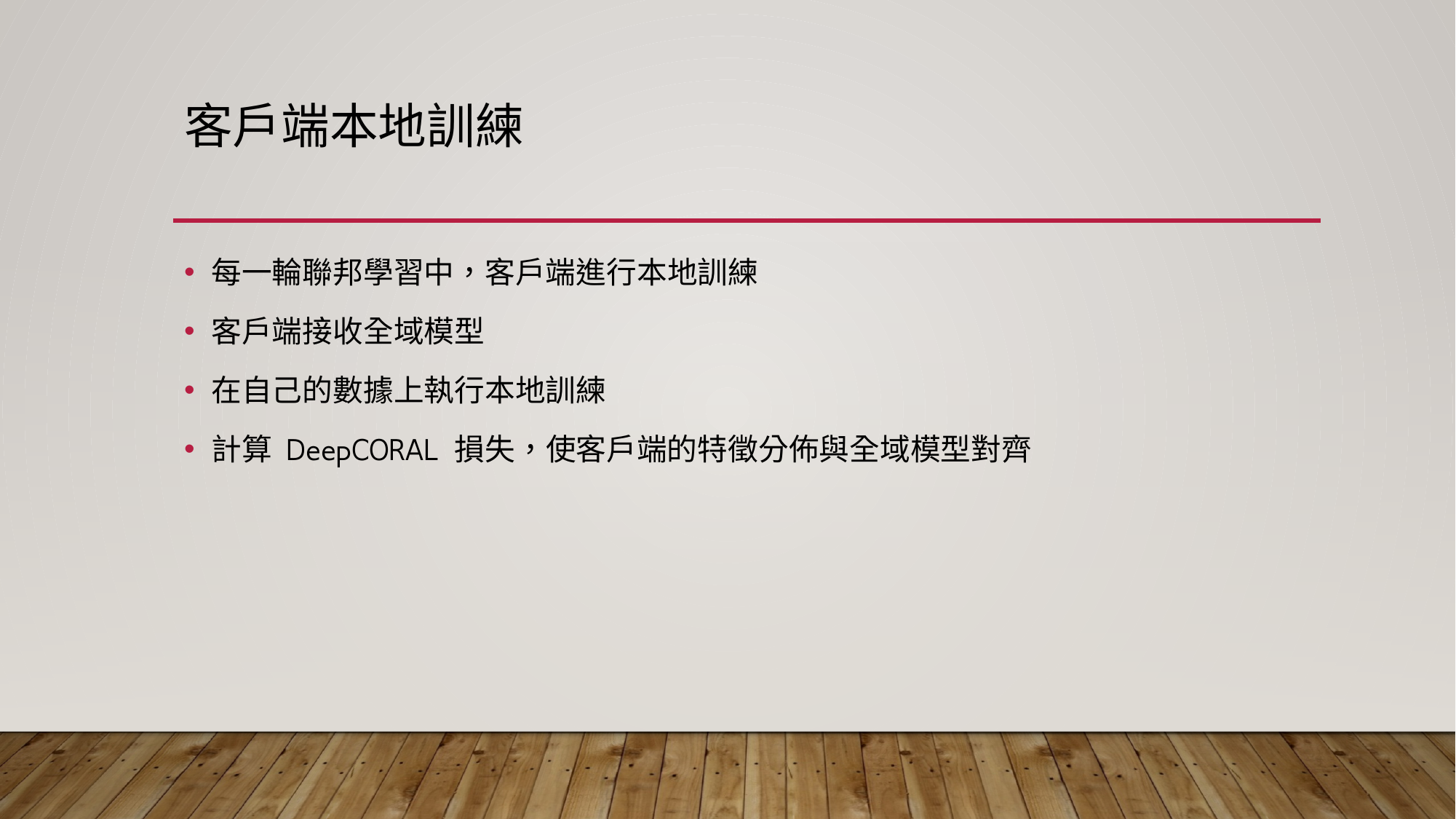

# 客戶端本地訓練
每一輪聯邦學習中，客戶端進行本地訓練
客戶端接收全域模型
在自己的數據上執行本地訓練
計算 DeepCORAL 損失，使客戶端的特徵分佈與全域模型對齊